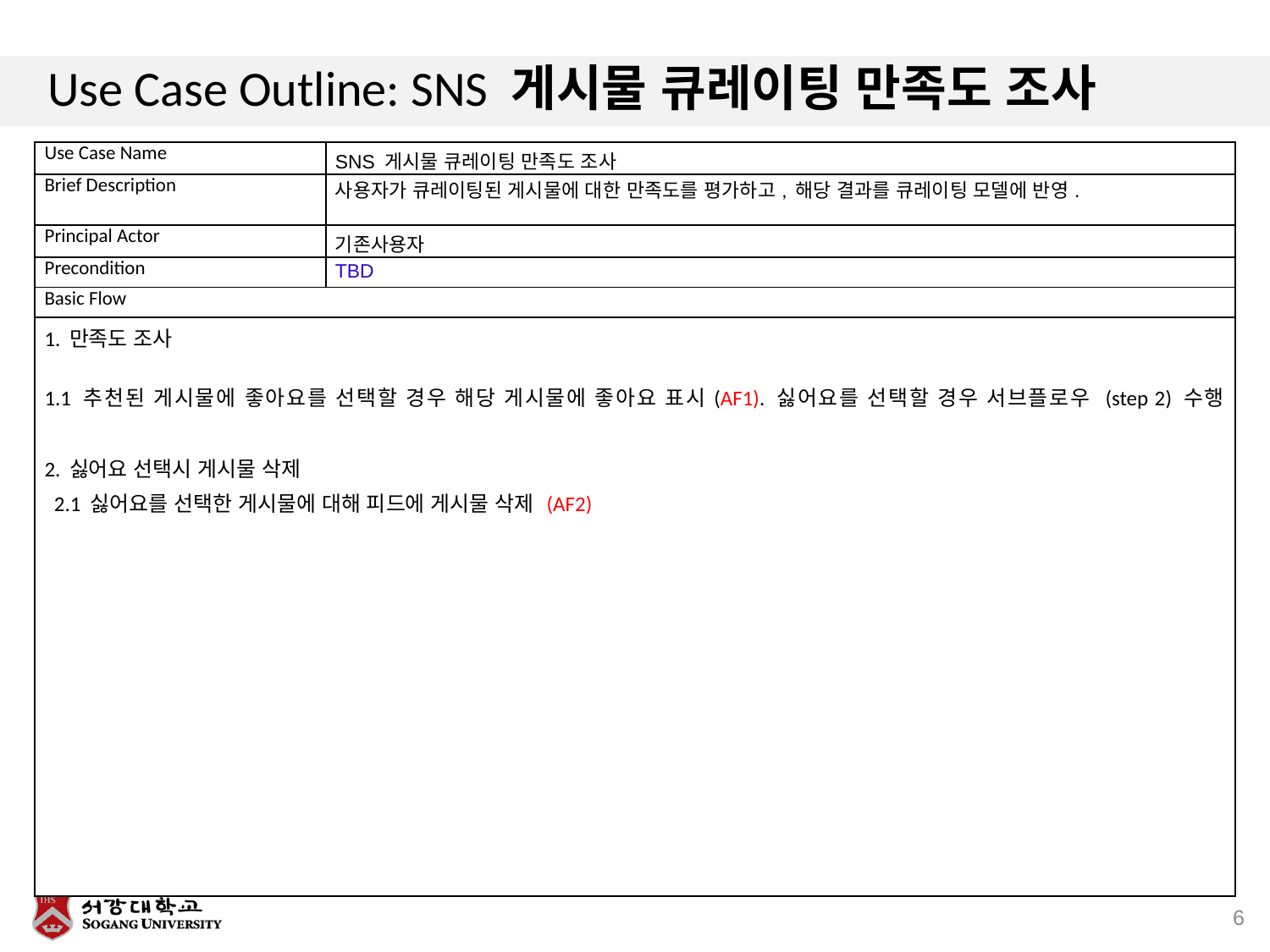

# Use Case Outline: SNS 게시물 큐레이팅 만족도 조사
| Use Case Name | SNS 게시물 큐레이팅 만족도 조사 |
| --- | --- |
| Brief Description | 사용자가 큐레이팅된 게시물에 대한 만족도를 평가하고, 해당 결과를 큐레이팅 모델에 반영. |
| Principal Actor | 기존사용자 |
| Precondition | TBD |
| Basic Flow |  |
| 1. 만족도 조사 1.1 추천된 게시물에 좋아요를 선택할 경우 해당 게시물에 좋아요 표시(AF1). 싫어요를 선택할 경우 서브플로우 (step 2) 수행 2. 싫어요 선택시 게시물 삭제 2.1 싫어요를 선택한 게시물에 대해 피드에 게시물 삭제 (AF2) |  |
6